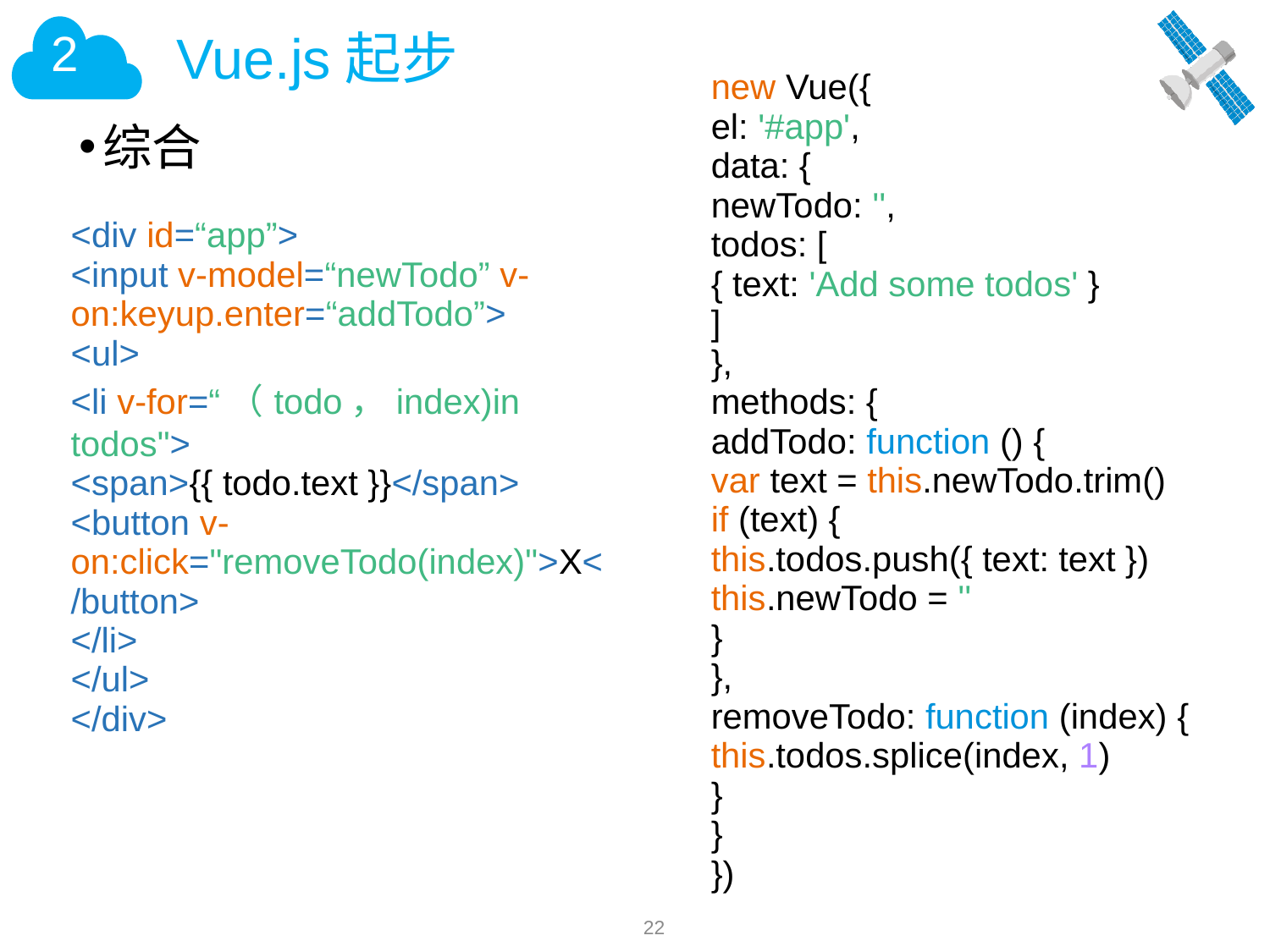

# Vue.js起步
| new Vue({ el: '#app', data: { newTodo: '', todos: [ { text: 'Add some todos' } ] }, methods: { addTodo: function () { var text = this.newTodo.trim() if (text) { this.todos.push({ text: text }) this.newTodo = '' } }, removeTodo: function (index) { this.todos.splice(index, 1) } } }) |
| --- |
综合
| <div id=“app”> <input v-model=“newTodo” v-on:keyup.enter=“addTodo”> <ul> <li v-for=“（todo，index)in todos"> <span>{{ todo.text }}</span> <button v-on:click="removeTodo(index)">X</button> </li> </ul> </div> |
| --- |
22